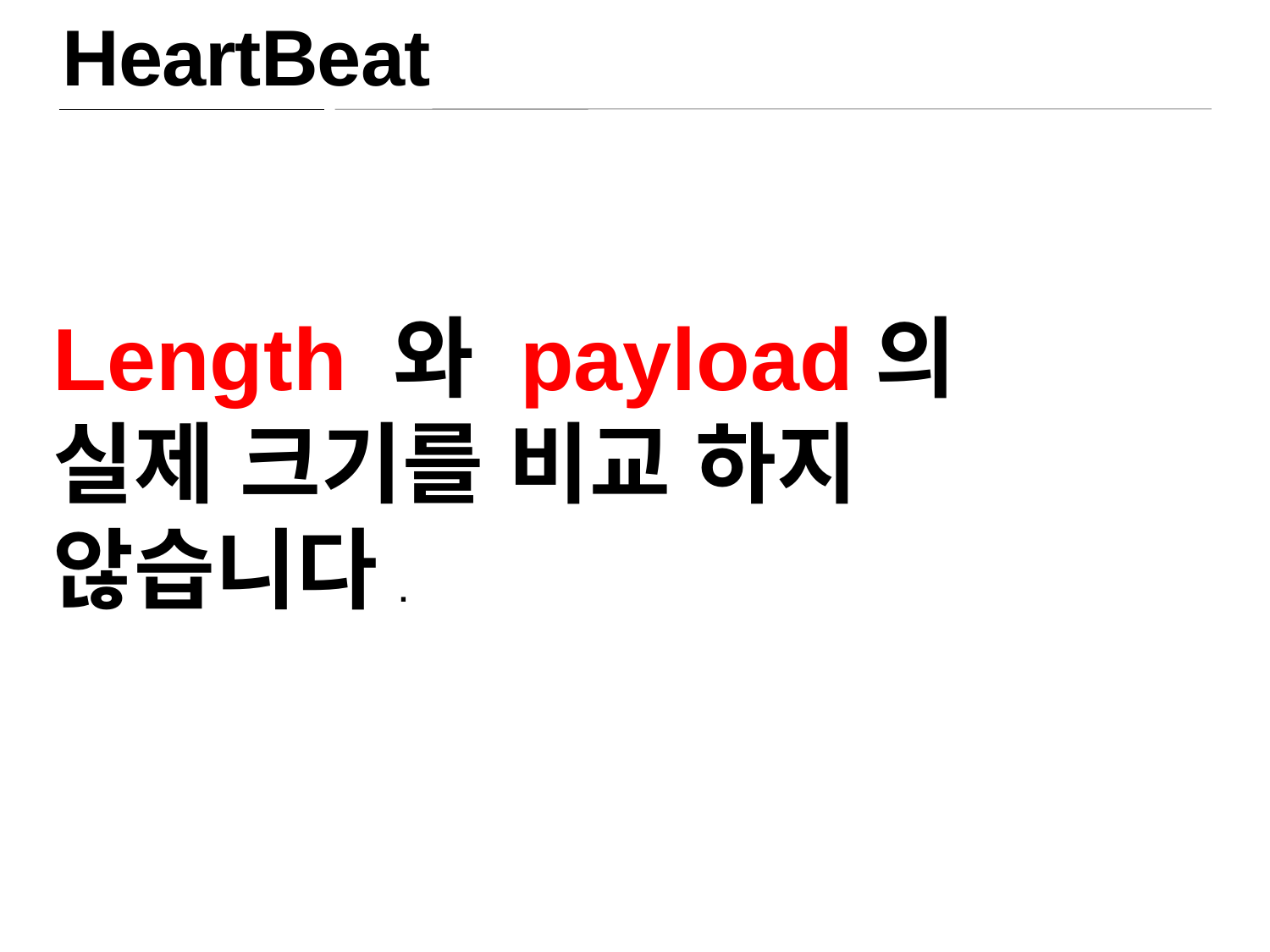

HeartBeat
Length 와 payload의
실제 크기를 비교 하지
않습니다.